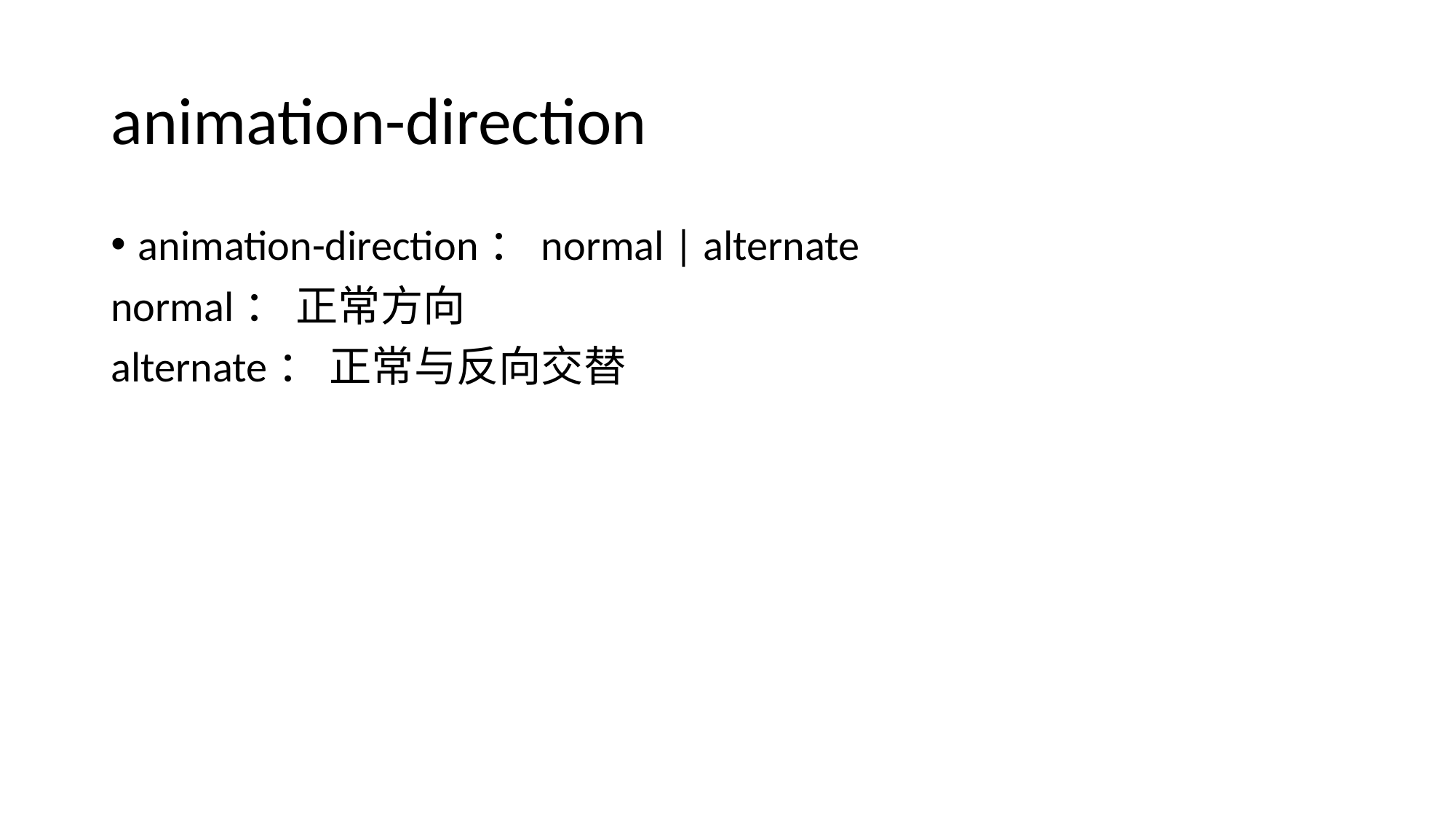

# animation-direction
animation-direction：normal | alternate
normal： 正常方向
alternate： 正常与反向交替